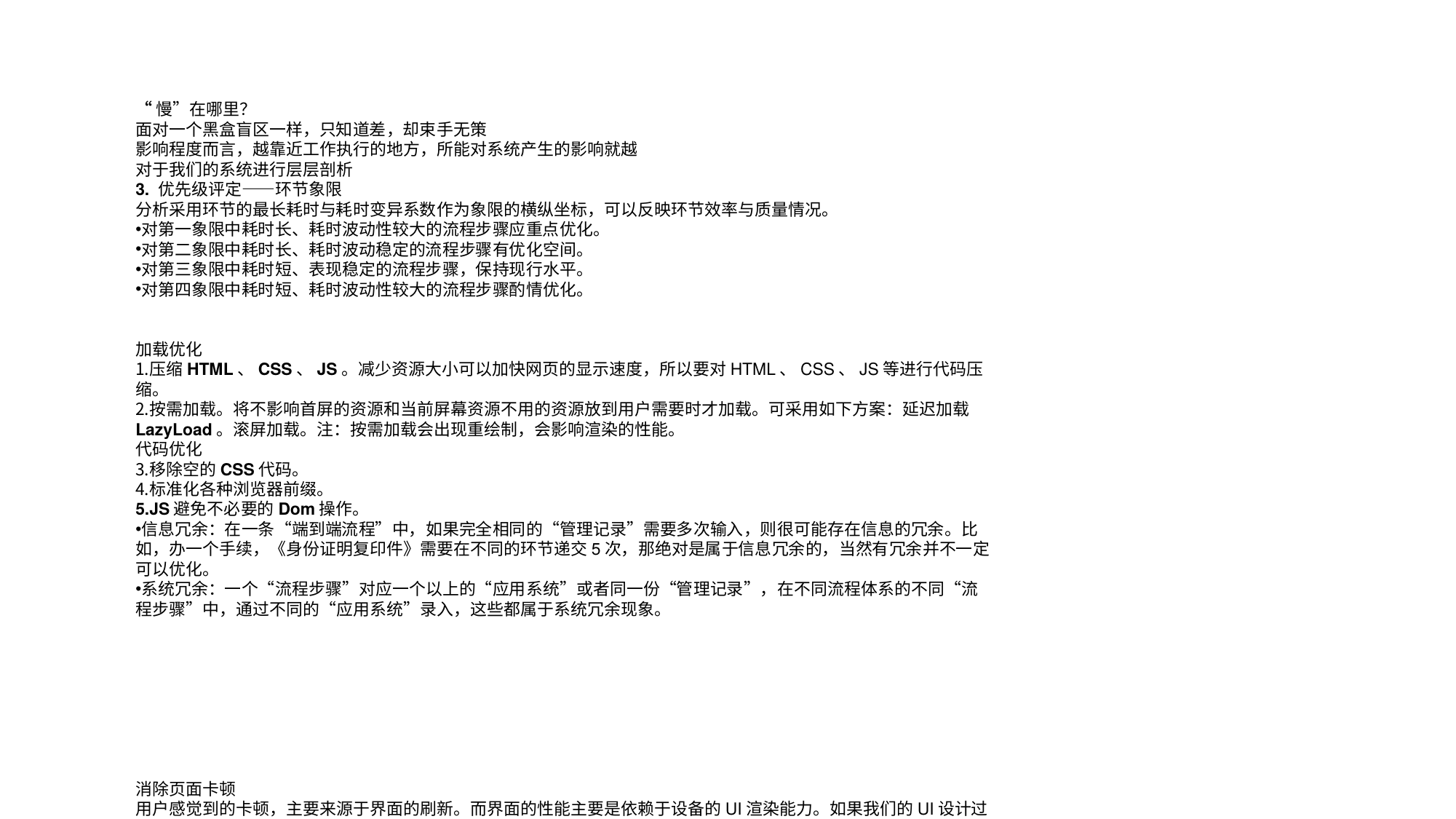

“慢”在哪里？
面对一个黑盒盲区一样，只知道差，却束手无策
影响程度而言，越靠近工作执行的地方，所能对系统产生的影响就越
对于我们的系统进行层层剖析
3. 优先级评定——环节象限
分析采用环节的最长耗时与耗时变异系数作为象限的横纵坐标，可以反映环节效率与质量情况。
对第一象限中耗时长、耗时波动性较大的流程步骤应重点优化。
对第二象限中耗时长、耗时波动稳定的流程步骤有优化空间。
对第三象限中耗时短、表现稳定的流程步骤，保持现行水平。
对第四象限中耗时短、耗时波动性较大的流程步骤酌情优化。

加载优化
压缩HTML、CSS、JS。减少资源大小可以加快网页的显示速度，所以要对HTML、CSS、JS等进行代码压缩。
按需加载。将不影响首屏的资源和当前屏幕资源不用的资源放到用户需要时才加载。可采用如下方案：延迟加载LazyLoad。滚屏加载。注：按需加载会出现重绘制，会影响渲染的性能。
代码优化
移除空的CSS代码。
标准化各种浏览器前缀。
JS避免不必要的Dom操作。
信息冗余：在一条“端到端流程”中，如果完全相同的“管理记录”需要多次输入，则很可能存在信息的冗余。比如，办一个手续，《身份证明复印件》需要在不同的环节递交5次，那绝对是属于信息冗余的，当然有冗余并不一定可以优化。
系统冗余：一个“流程步骤”对应一个以上的“应用系统”或者同一份“管理记录”，在不同流程体系的不同“流程步骤”中，通过不同的“应用系统”录入，这些都属于系统冗余现象。

消除页面卡顿
用户感觉到的卡顿，主要来源于界面的刷新。而界面的性能主要是依赖于设备的UI渲染能力。如果我们的UI设计过于复杂，或是实现不够好，设备又不给力，界面就会像卡住了一样，给用户卡顿的感觉。消除页面的卡顿应该做到如下方面：
避免过于复杂的布局。
避免过度绘制
性能优化的ROI